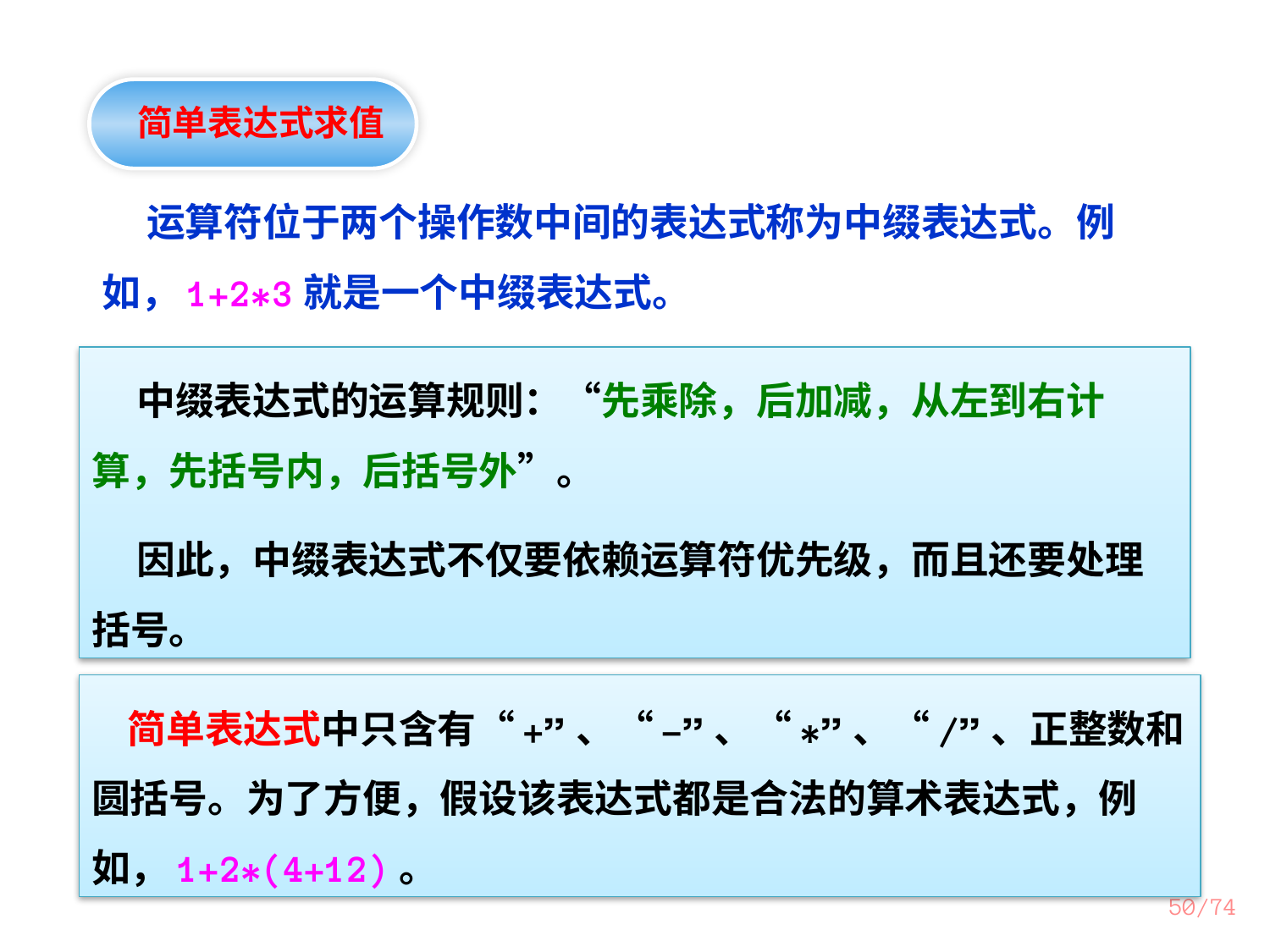

简单表达式求值
    运算符位于两个操作数中间的表达式称为中缀表达式。例如，1+2*3就是一个中缀表达式。
    中缀表达式的运算规则：“先乘除，后加减，从左到右计算，先括号内，后括号外”。
    因此，中缀表达式不仅要依赖运算符优先级，而且还要处理括号。
   简单表达式中只含有“+”、“-”、“*”、“/”、正整数和圆括号。为了方便，假设该表达式都是合法的算术表达式，例如，1+2*(4+12)。
50/74